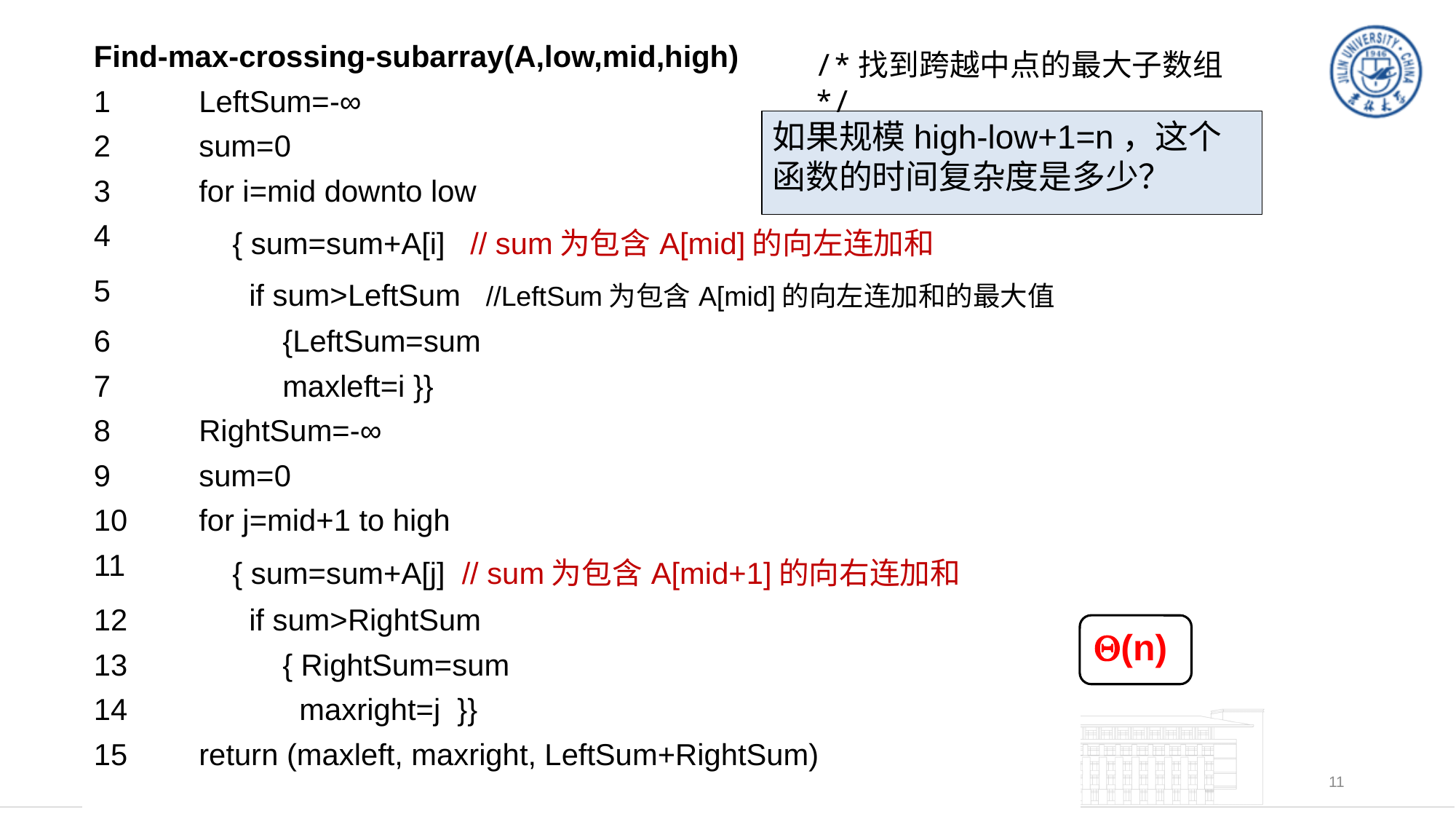

| Find-max-crossing-subarray(A,low,mid,high) |  |
| --- | --- |
| 1 | LeftSum=-∞ |
| 2 | sum=0 |
| 3 | for i=mid downto low |
| 4 | { sum=sum+A[i] // sum为包含A[mid]的向左连加和 |
| 5 | if sum>LeftSum //LeftSum为包含A[mid]的向左连加和的最大值 |
| 6 | {LeftSum=sum |
| 7 | maxleft=i }} |
| 8 | RightSum=-∞ |
| 9 | sum=0 |
| 10 | for j=mid+1 to high |
| 11 | { sum=sum+A[j] // sum为包含A[mid+1]的向右连加和 |
| 12 | if sum>RightSum |
| 13 | { RightSum=sum |
| 14 | maxright=j }} |
| 15 | return (maxleft, maxright, LeftSum+RightSum) |
/*找到跨越中点的最大子数组*/
如果规模high-low+1=n，这个函数的时间复杂度是多少？

Θ(n)

11